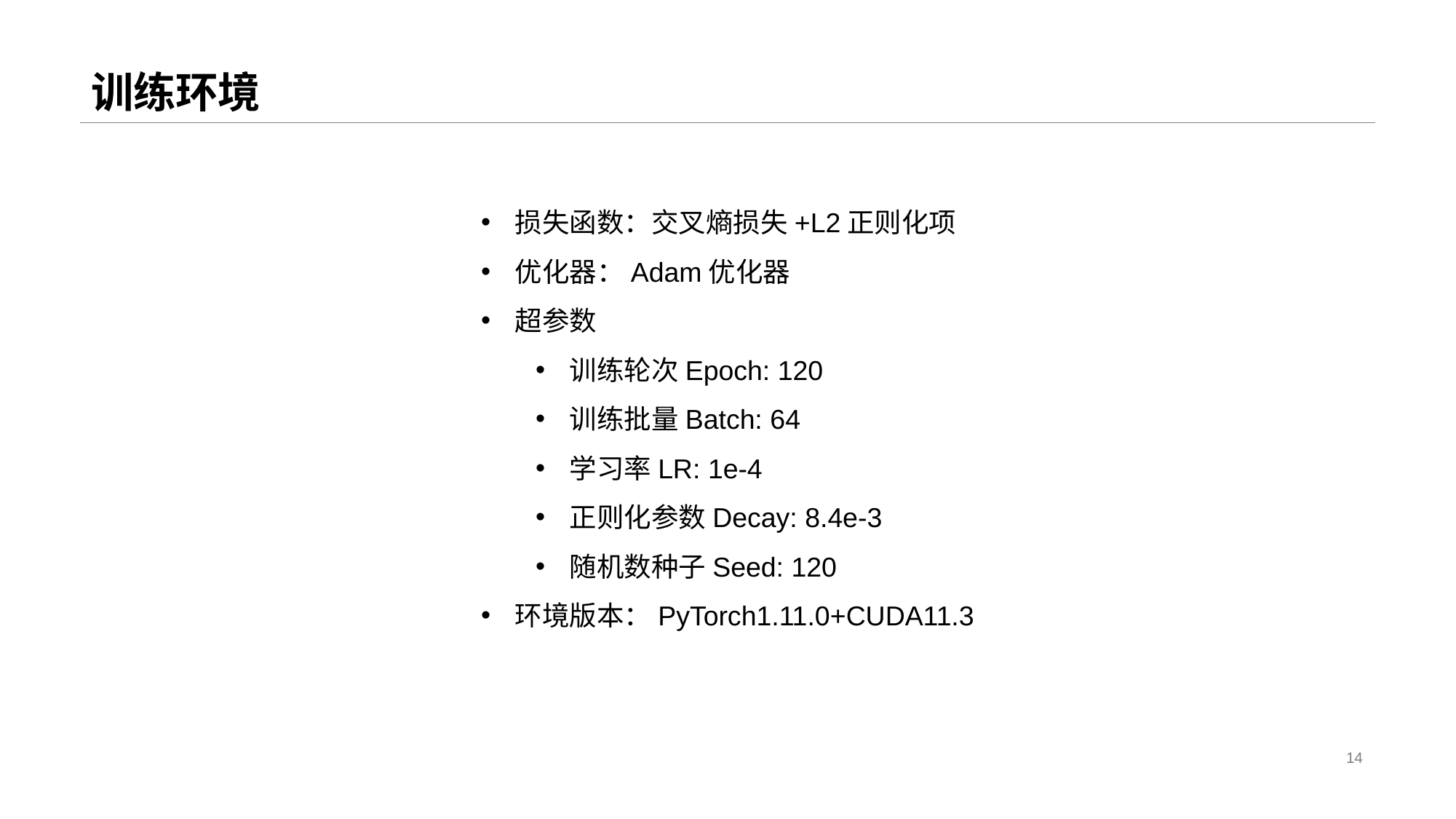

# 训练环境
损失函数：交叉熵损失+L2正则化项
优化器：Adam优化器
超参数
训练轮次Epoch: 120
训练批量Batch: 64
学习率LR: 1e-4
正则化参数Decay: 8.4e-3
随机数种子Seed: 120
环境版本：PyTorch1.11.0+CUDA11.3
14